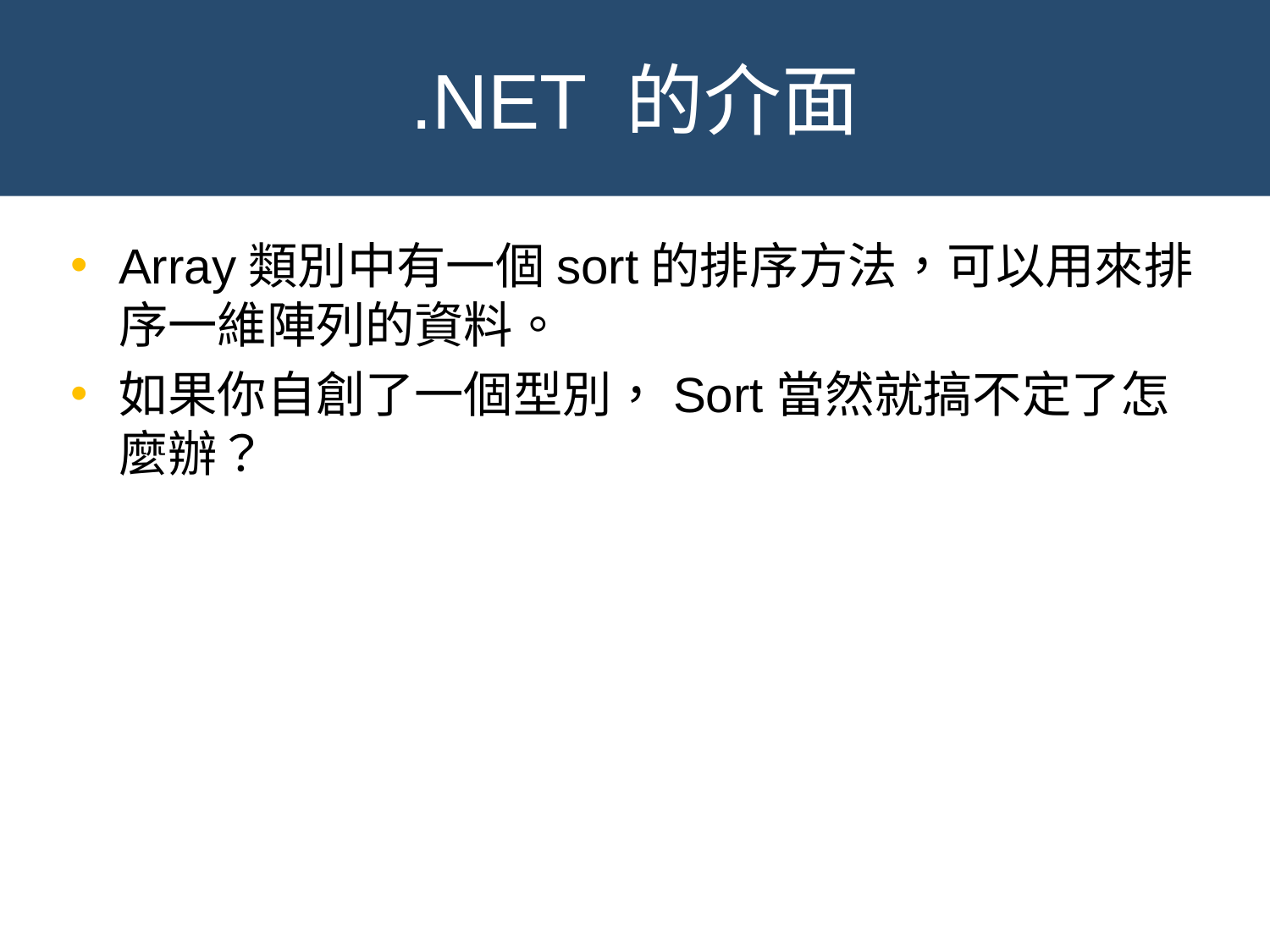

# .NET 的介面
Array類別中有一個sort的排序方法，可以用來排序一維陣列的資料。
如果你自創了一個型別，Sort當然就搞不定了怎麼辦？